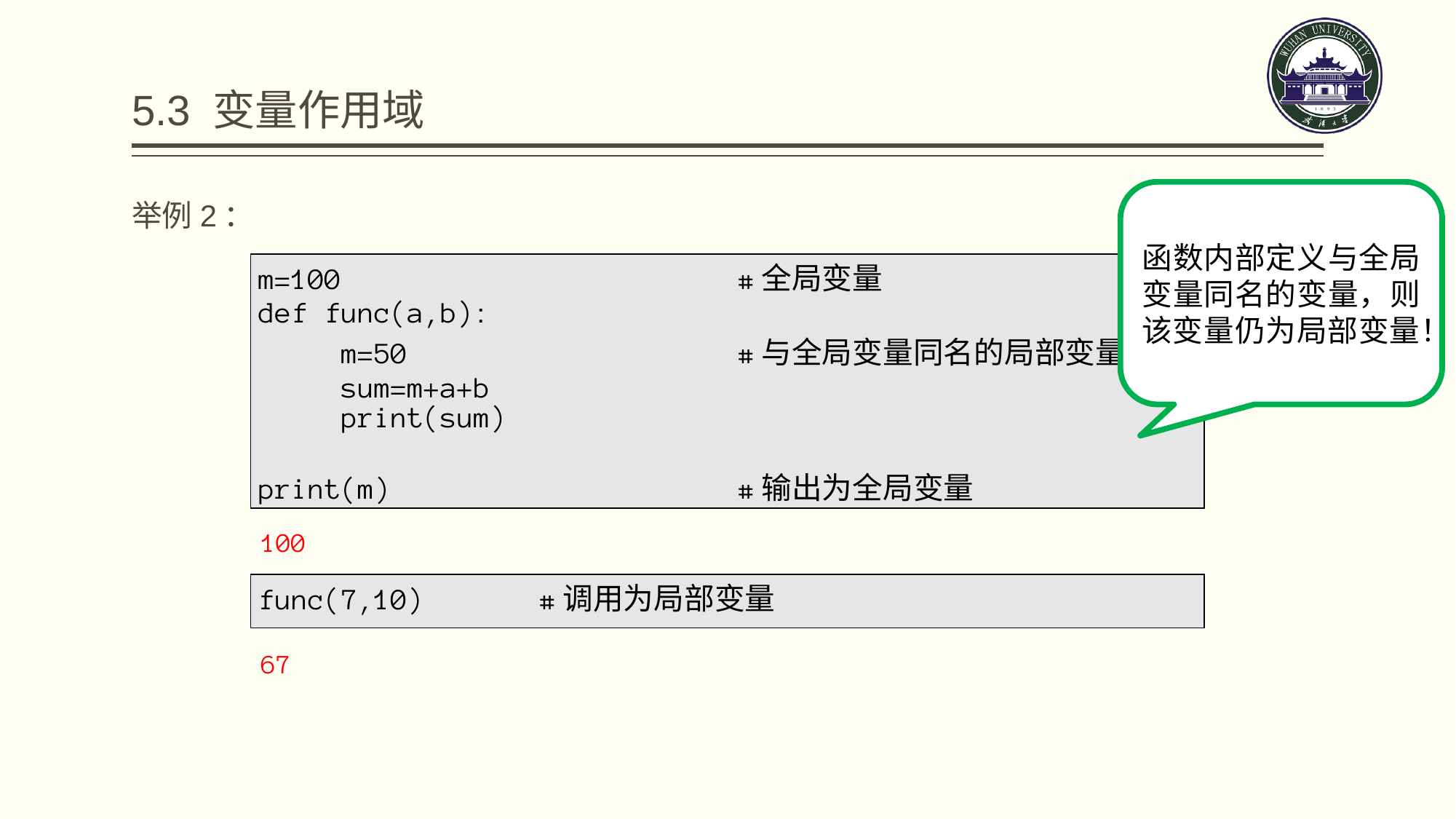

# 5.3 变量作用域
函数内部定义与全局变量同名的变量，则该变量仍为局部变量！
举例2：

| m=100 #全局变量 def func(a,b): m=50 #与全局变量同名的局部变量 sum=m+a+b print(sum) print(m) #输出为全局变量 |
| --- |
100
| func(7,10) #调用为局部变量 |
| --- |
67